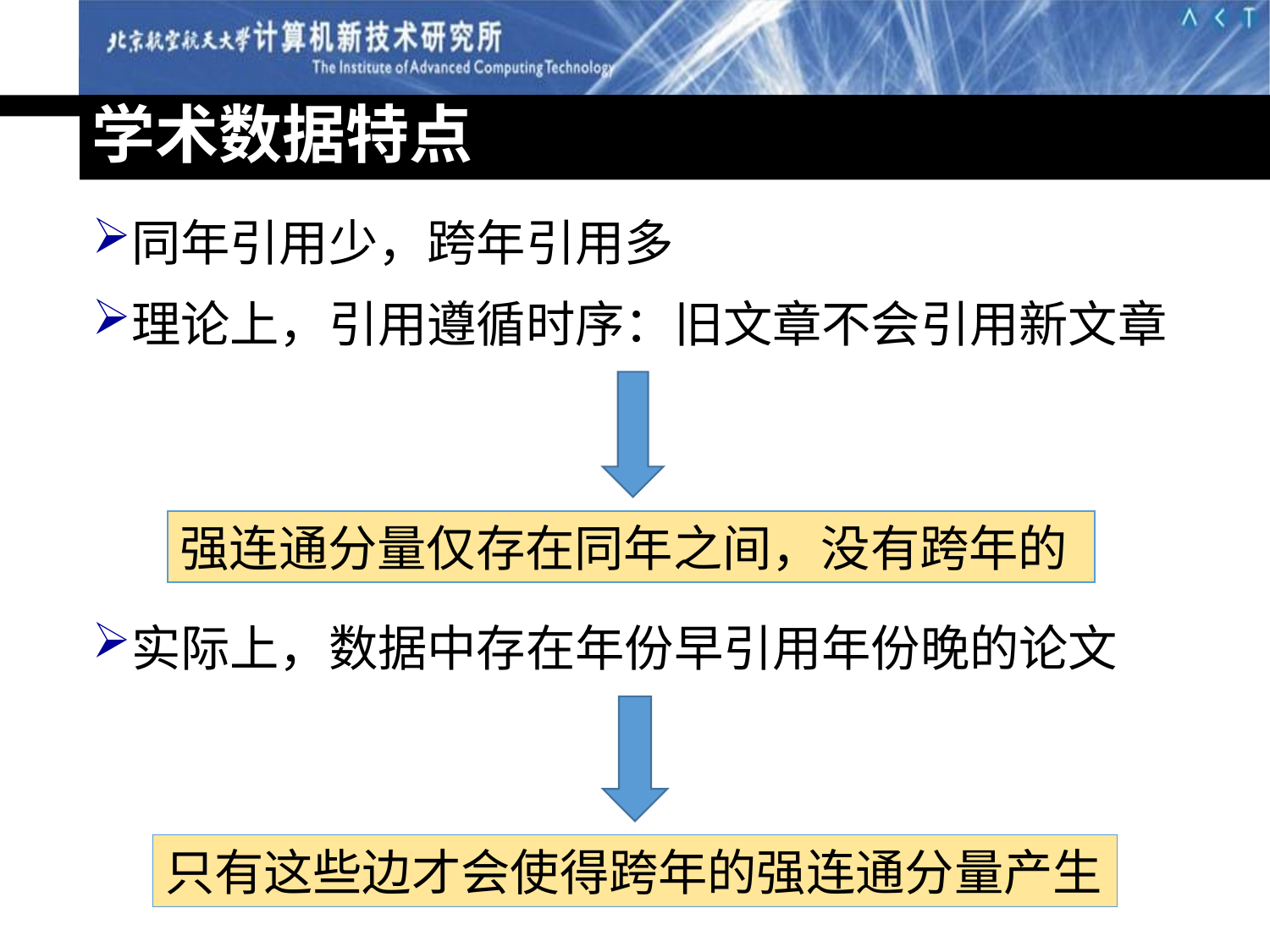

# 学术数据特点
同年引用少，跨年引用多
理论上，引用遵循时序：旧文章不会引用新文章

实际上，数据中存在年份早引用年份晚的论文

强连通分量仅存在同年之间，没有跨年的

只有这些边才会使得跨年的强连通分量产生